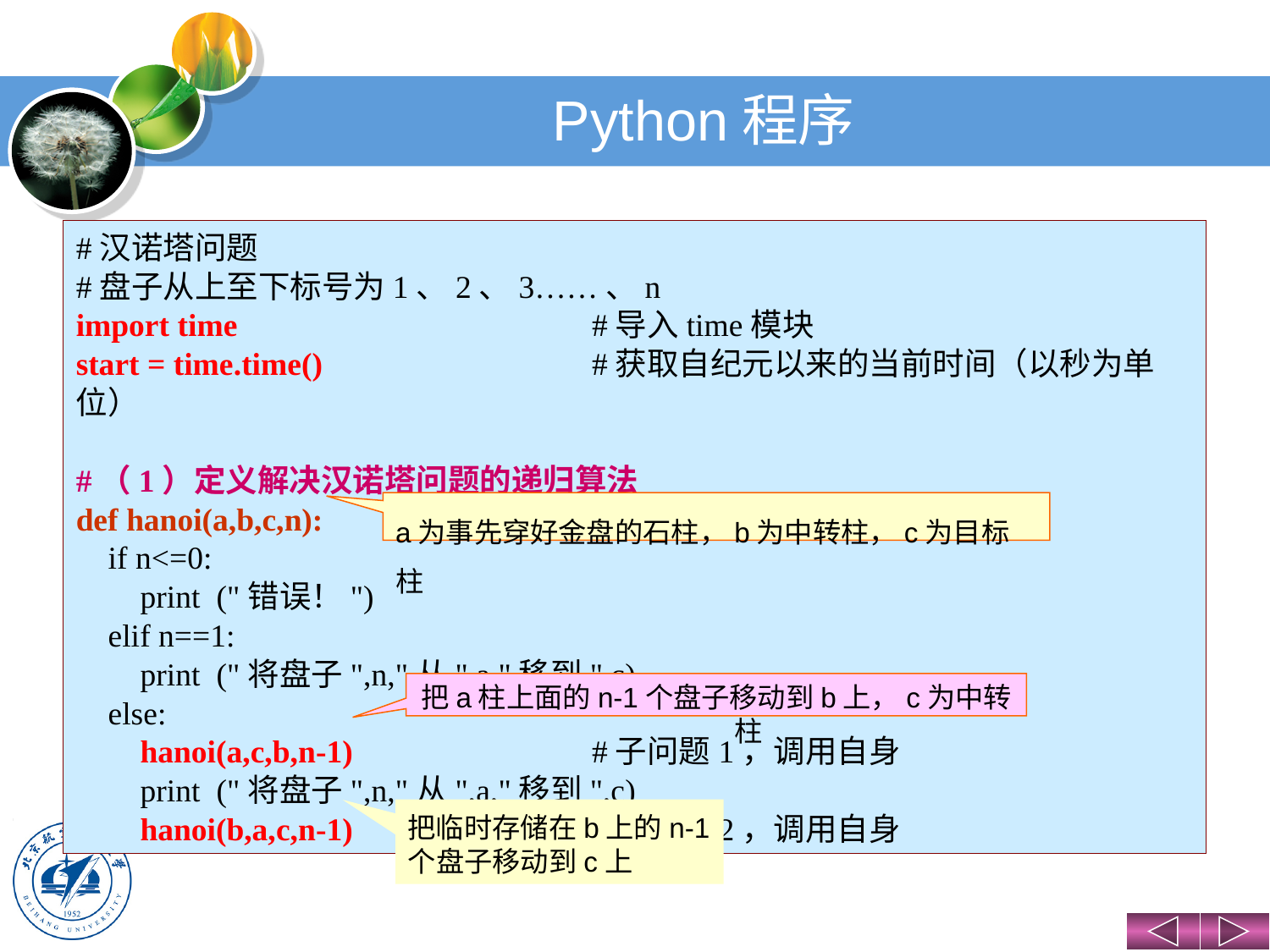

# Python程序
#汉诺塔问题
#盘子从上至下标号为1、2、3……、n
import time                    		 #导入time模块
start = time.time()            		 #获取自纪元以来的当前时间（以秒为单位）

#（1）定义解决汉诺塔问题的递归算法
def hanoi(a,b,c,n):
    if n<=0:
        print  ("错误！")
    elif n==1:
        print  ("将盘子",n,"从",a,"移到",c)
    else:
        hanoi(a,c,b,n-1)       		 #子问题1，调用自身
        print  ("将盘子",n,"从",a,"移到",c)
        hanoi(b,a,c,n-1)       		 #子问题2，调用自身
a为事先穿好金盘的石柱，b为中转柱，c为目标柱
把a柱上面的n-1个盘子移动到b上，c为中转柱
把临时存储在b上的n-1个盘子移动到c上
84